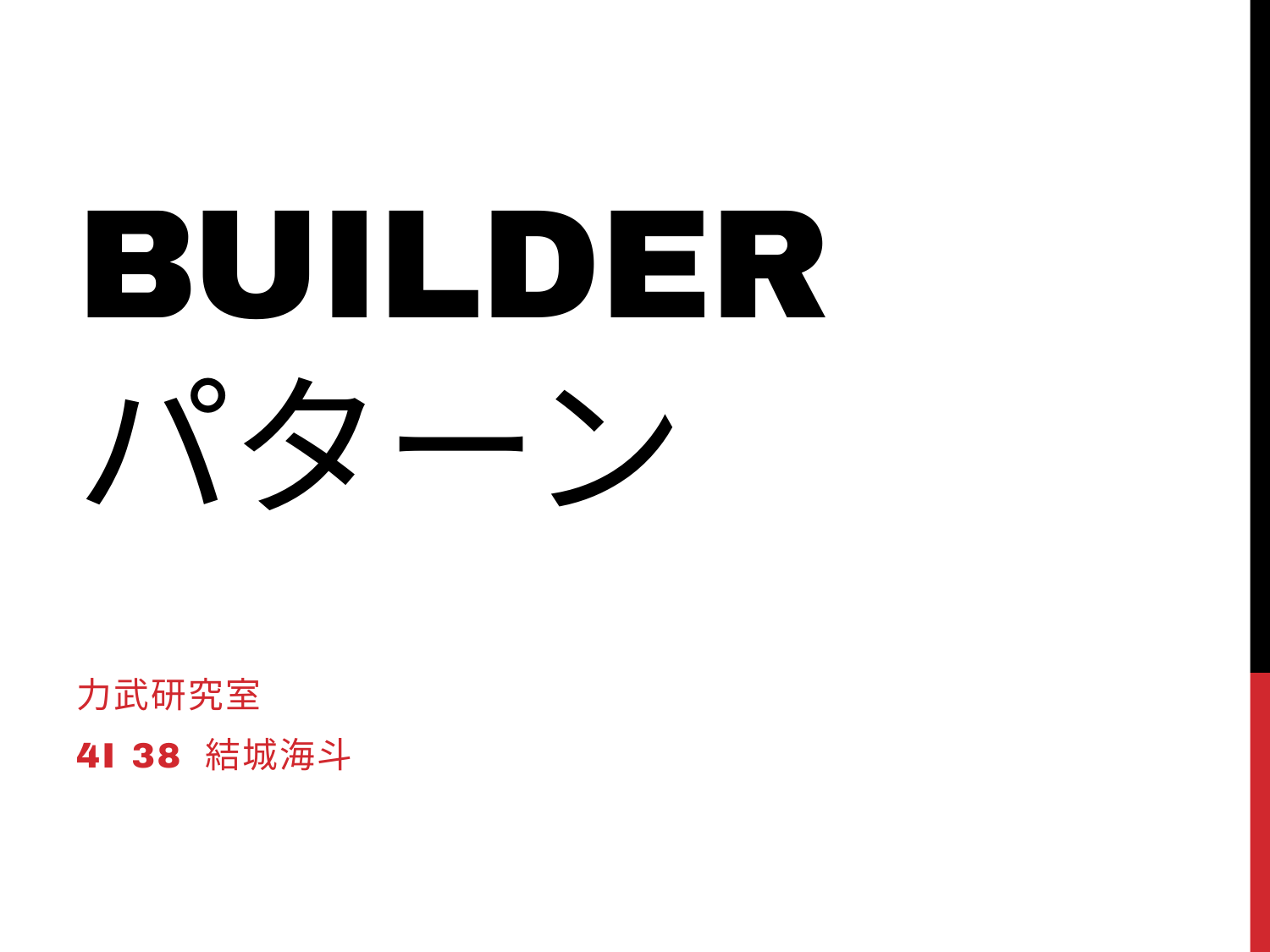

# Builder パターン
力武研究室
4I 38 結城海斗